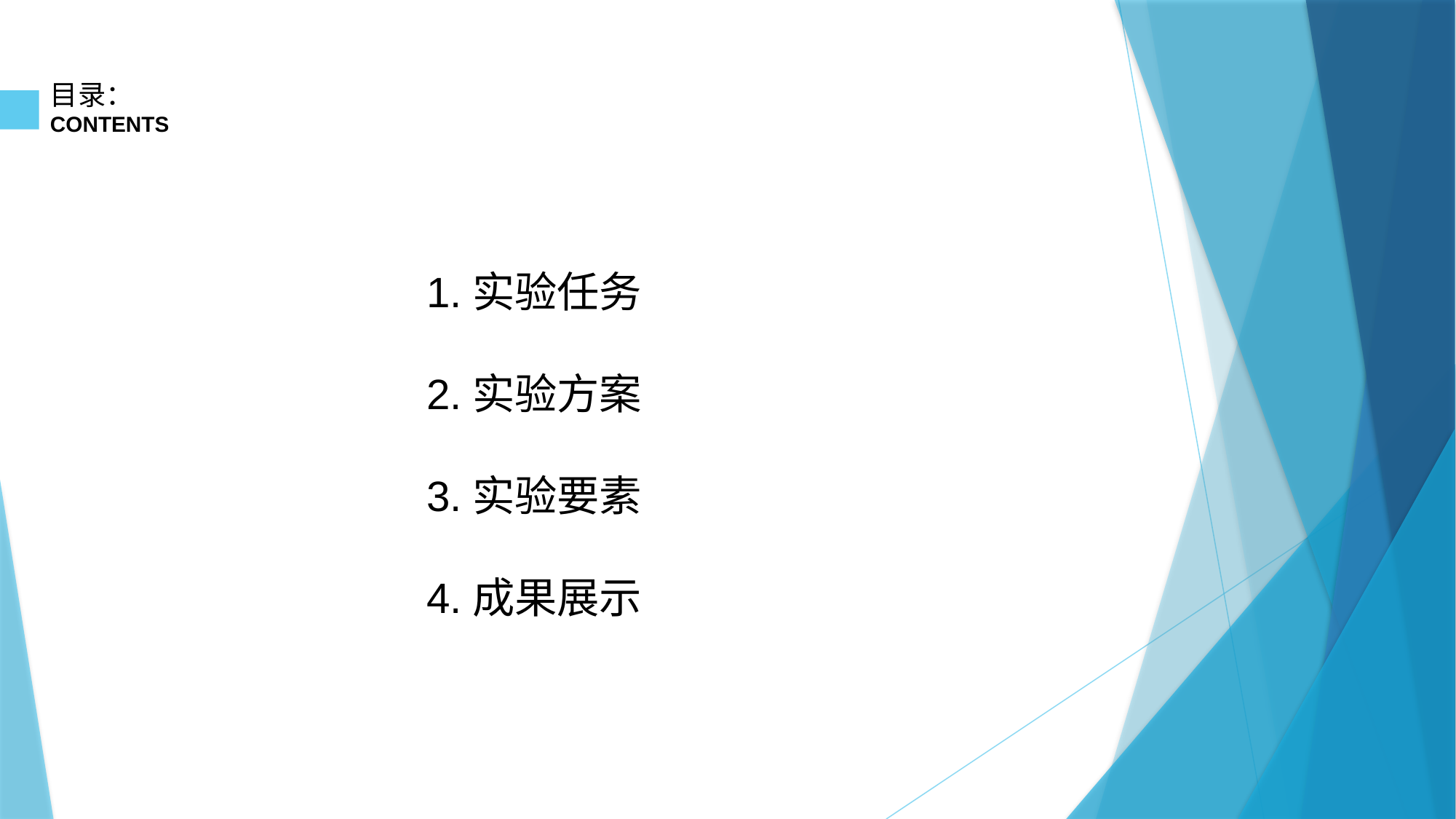

# 目录： CONTENTS

1.实验任务

2.实验方案

3.实验要素

4.成果展示